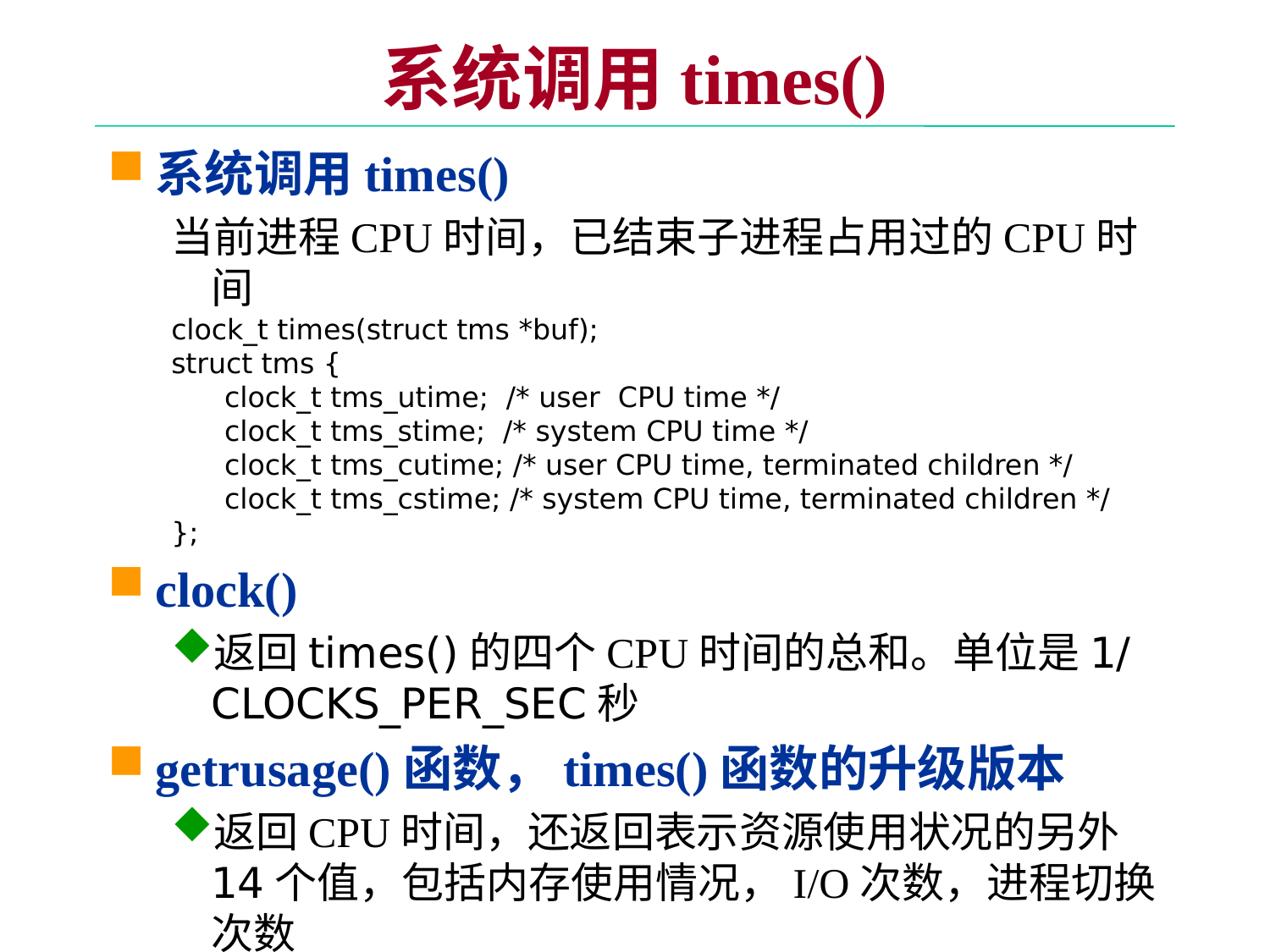

# 系统调用times()
系统调用times()
当前进程CPU时间，已结束子进程占用过的CPU时间
clock_t times(struct tms *buf);
struct tms {
      clock_t tms_utime;  /* user  CPU time */
      clock_t tms_stime;  /* system CPU time */
      clock_t tms_cutime; /* user CPU time, terminated children */
      clock_t tms_cstime; /* system CPU time, terminated children */
};
clock()
返回times()的四个CPU时间的总和。单位是1/CLOCKS_PER_SEC秒
getrusage()函数，times()函数的升级版本
返回CPU时间，还返回表示资源使用状况的另外14个值，包括内存使用情况，I/O次数，进程切换次数